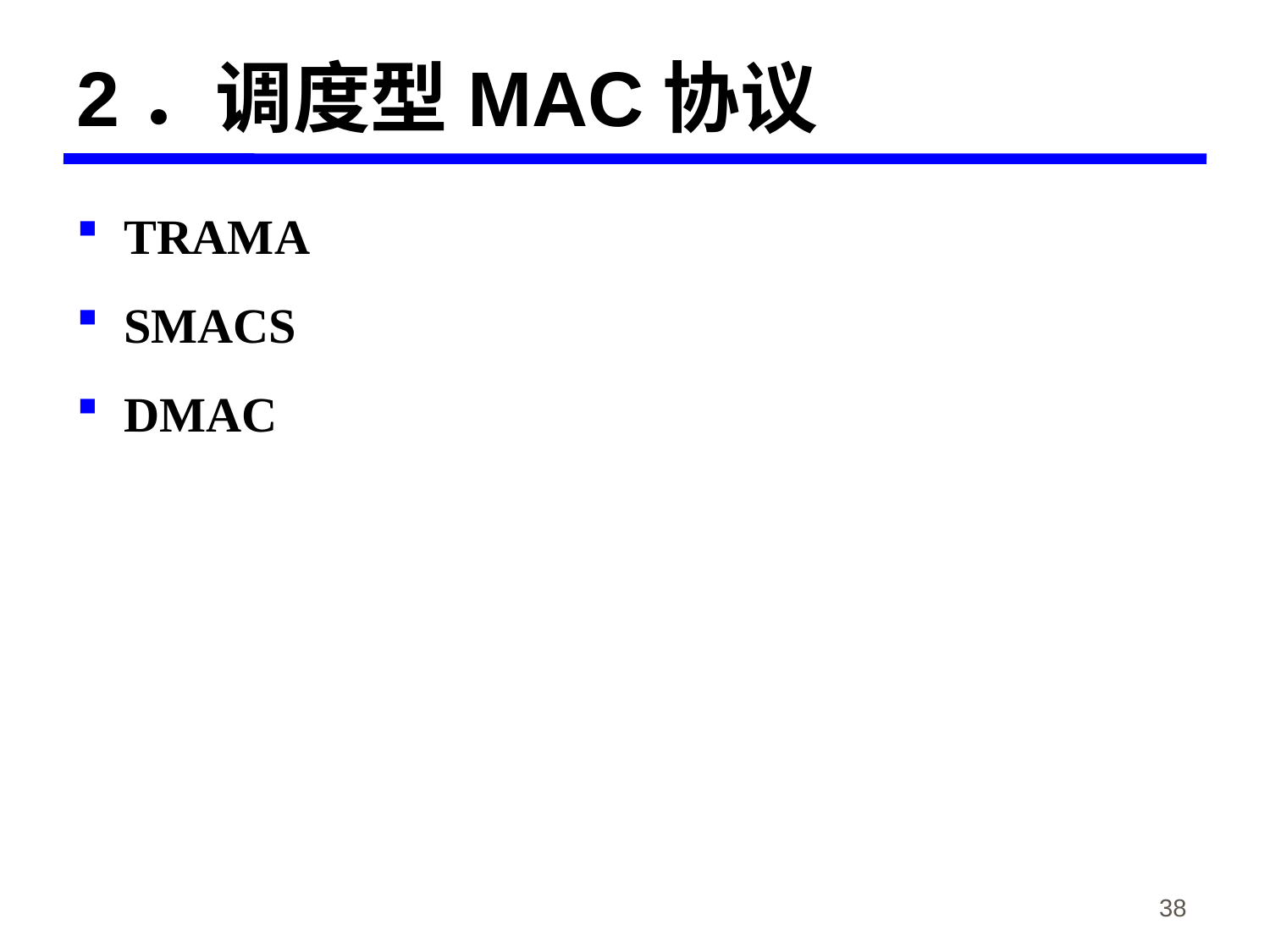

# 2．调度型MAC协议
TRAMA
SMACS
DMAC
《物联网概论》-韩毅刚
38